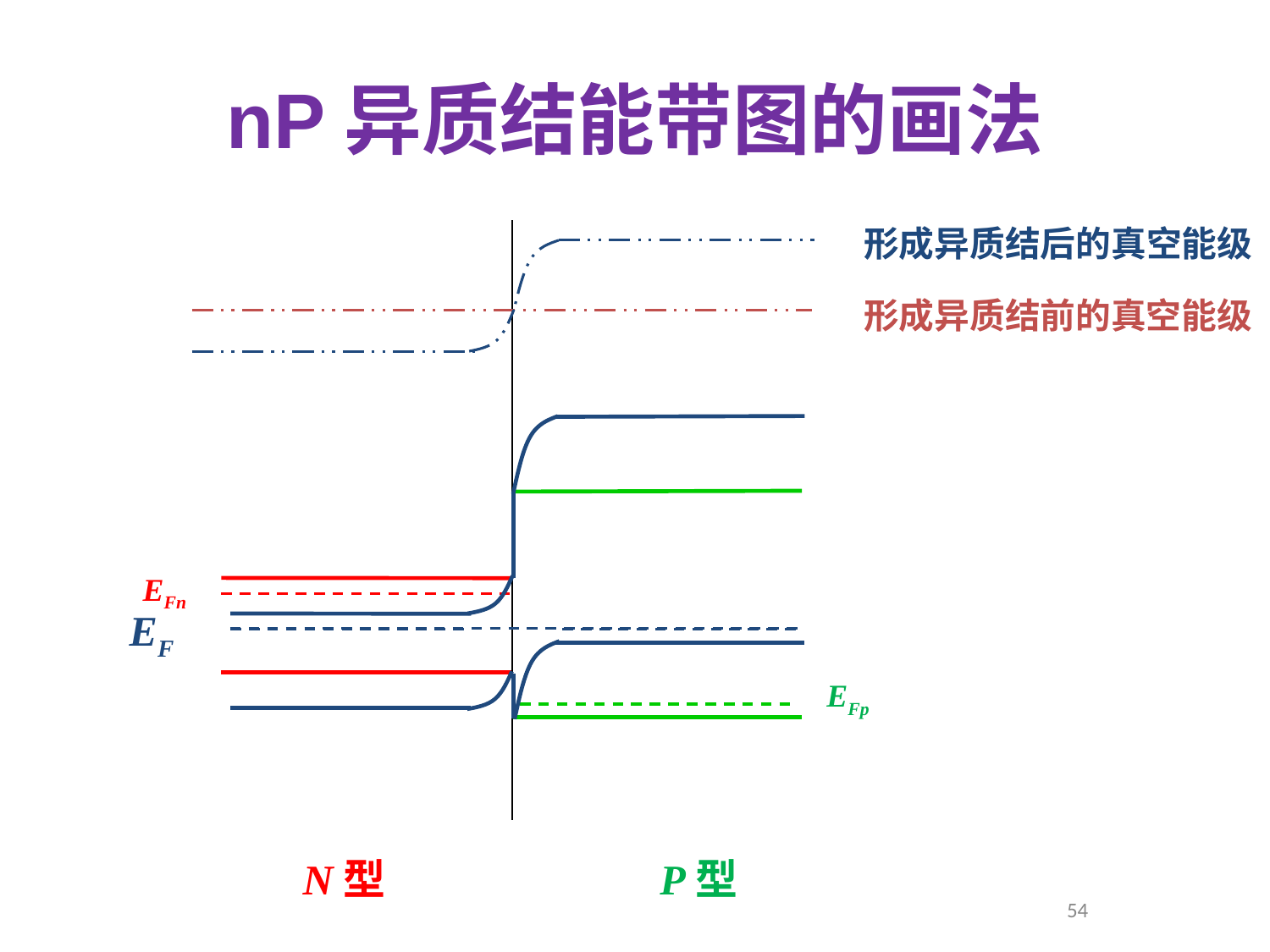

# nP异质结能带图的画法
形成异质结后的真空能级
N型
P型

形成异质结前的真空能级

EFn

EF

EFp

54